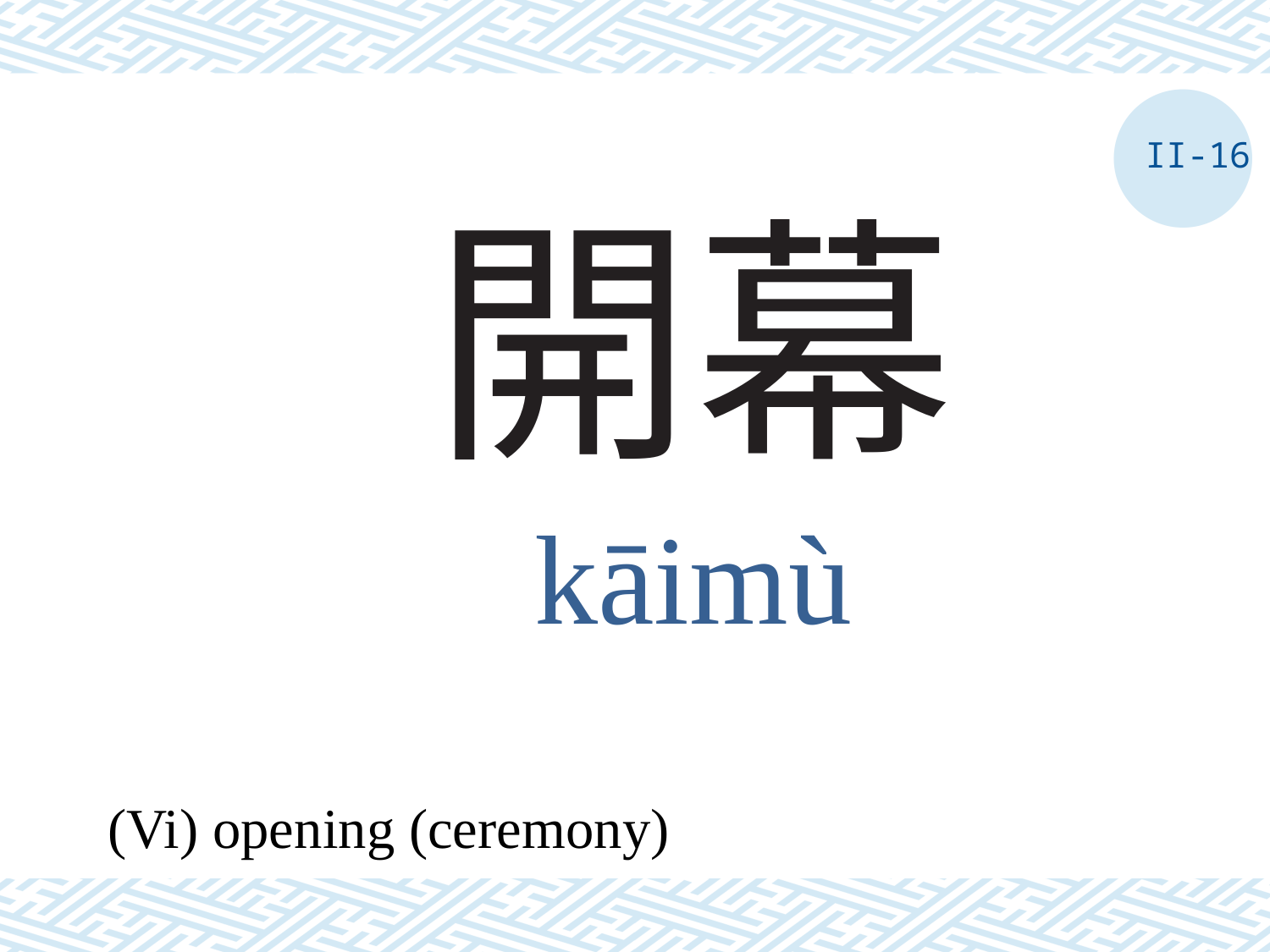

II-16

# 開幕
kāimù
(Vi) opening (ceremony)